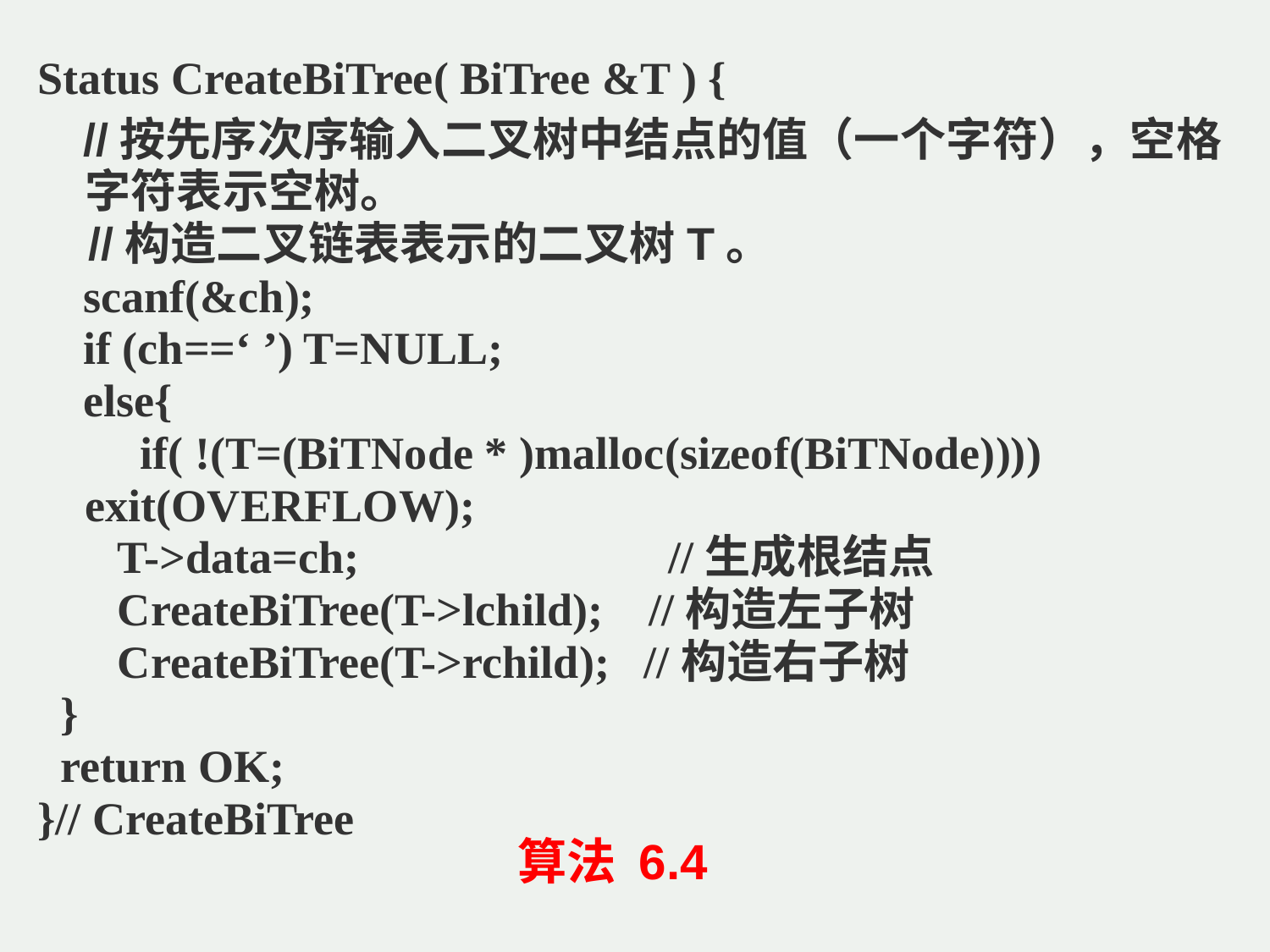

Status CreateBiTree( BiTree &T ) {
    //按先序次序输入二叉树中结点的值（一个字符），空格字符表示空树。
    //构造二叉链表表示的二叉树T。
    scanf(&ch);
    if (ch==‘ ’) T=NULL;
    else{
         if( !(T=(BiTNode * )malloc(sizeof(BiTNode)))) exit(OVERFLOW);
       T->data=ch;                           //生成根结点
       CreateBiTree(T->lchild);    //构造左子树
       CreateBiTree(T->rchild);   //构造右子树
  }
  return OK;
}// CreateBiTree
算法 6.4